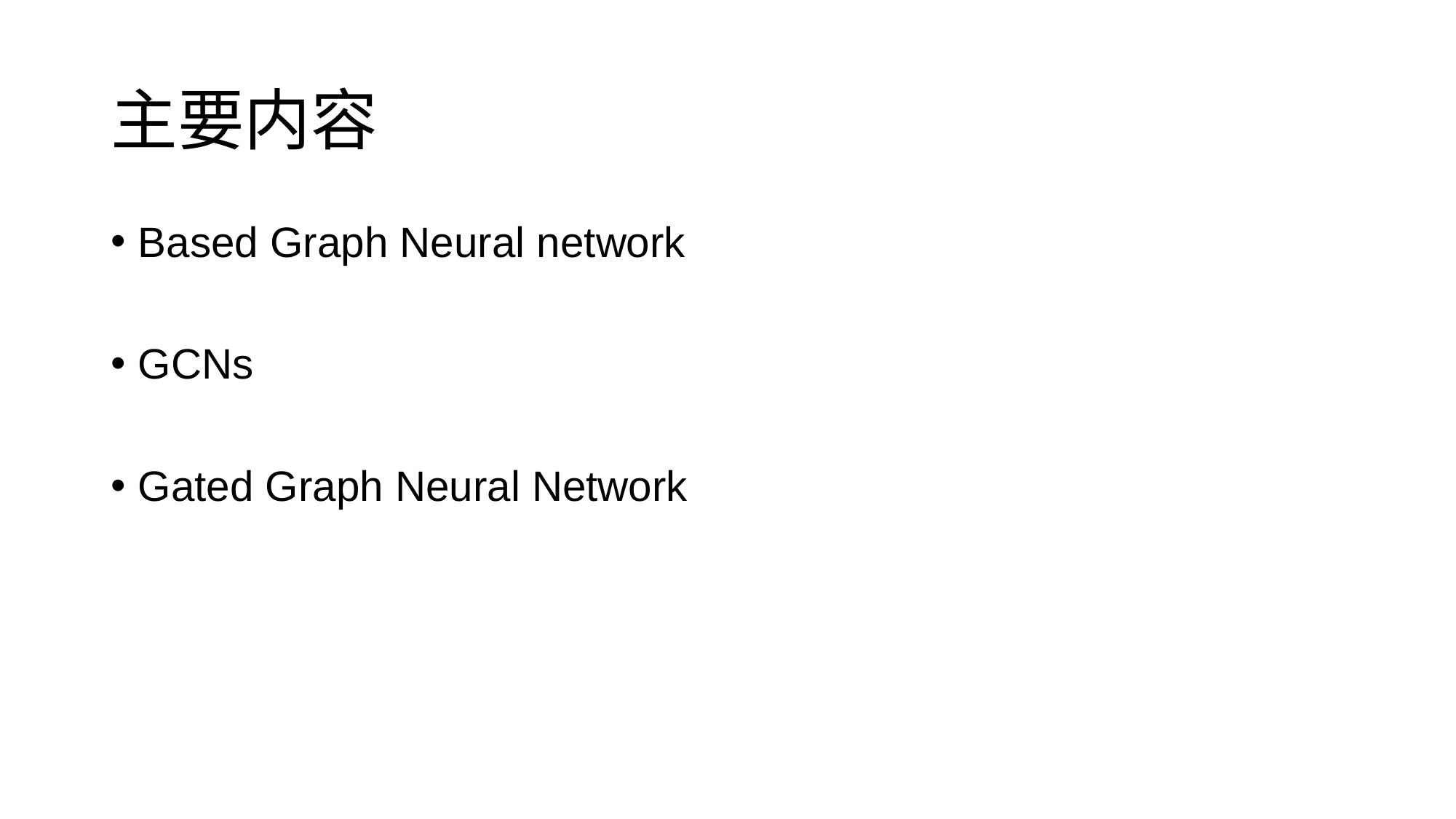

# 主要内容
Based Graph Neural network

GCNs

Gated Graph Neural Network